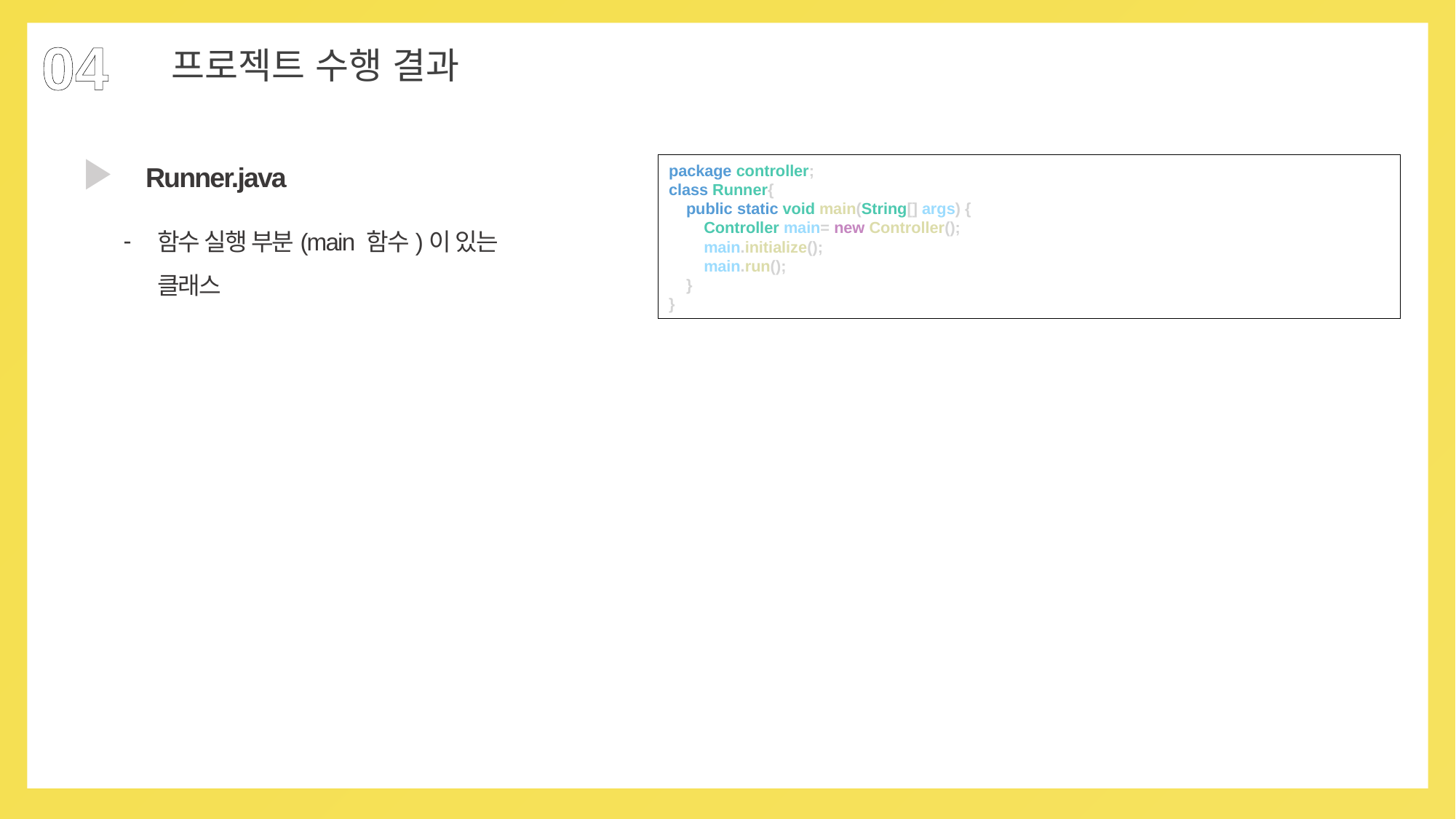

04
프로젝트 수행 결과
▶
Runner.java

package controller;
class Runner{
    public static void main(String[] args) {
        Controller main= new Controller();
        main.initialize();
        main.run();
    }
}
함수 실행 부분(main 함수)이 있는 클래스